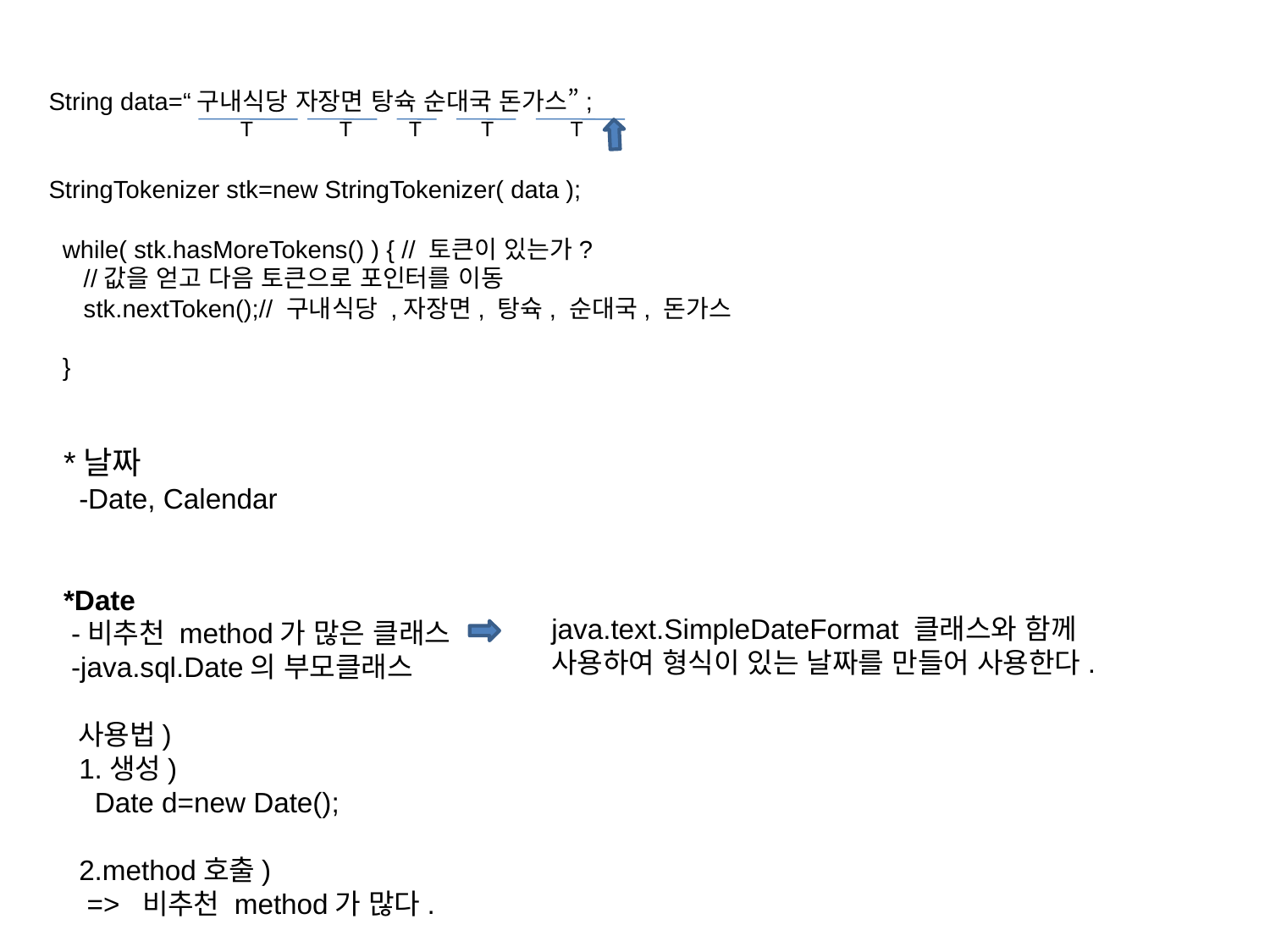

String data=“구내식당 자장면 탕슉 순대국 돈가스”;

StringTokenizer stk=new StringTokenizer( data );

  while( stk.hasMoreTokens() ) { // 토큰이 있는가?
     //값을 얻고 다음 토큰으로 포인터를 이동
     stk.nextToken();// 구내식당 ,자장면, 탕슉, 순대국, 돈가스

  }
T
T
T
T
T

*날짜
  -Date, Calendar

*Date
 -비추천 method가 많은 클래스
 -java.sql.Date의 부모클래스

 사용법)
  1.생성)
    Date d=new Date();

  2.method호출)
   =>  비추천 method가 많다.
java.text.SimpleDateFormat 클래스와 함께
사용하여 형식이 있는 날짜를 만들어 사용한다.